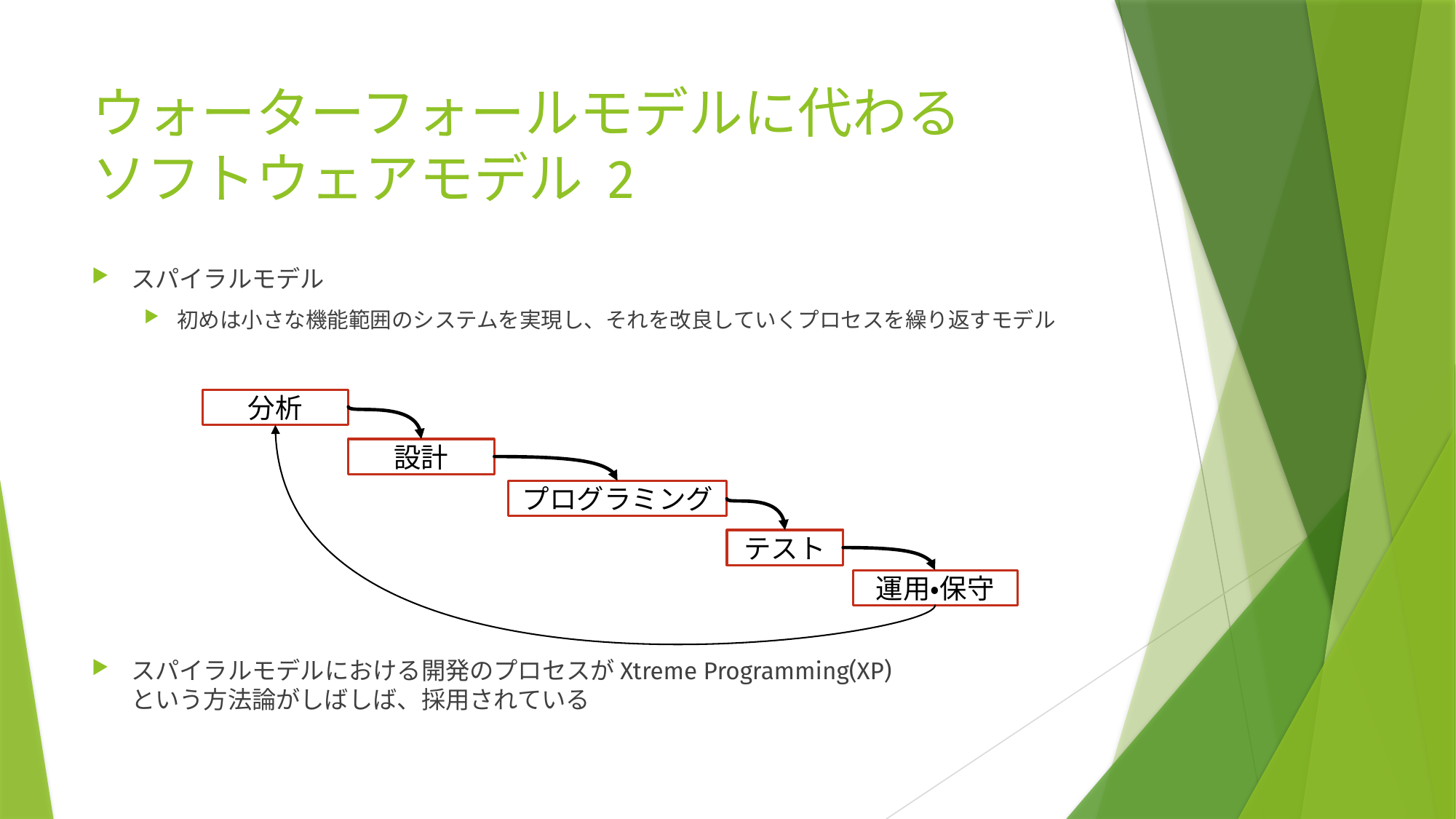

# ウォーターフォールモデルに代わる ソフトウェアモデル 2
スパイラルモデル
初めは小さな機能範囲のシステムを実現し、それを改良していくプロセスを繰り返すモデル

スパイラルモデルにおける開発のプロセスがXtreme Programming(XP)
という方法論がしばしば、採用されている
分析
設計
プログラミング
テスト
運用・保守